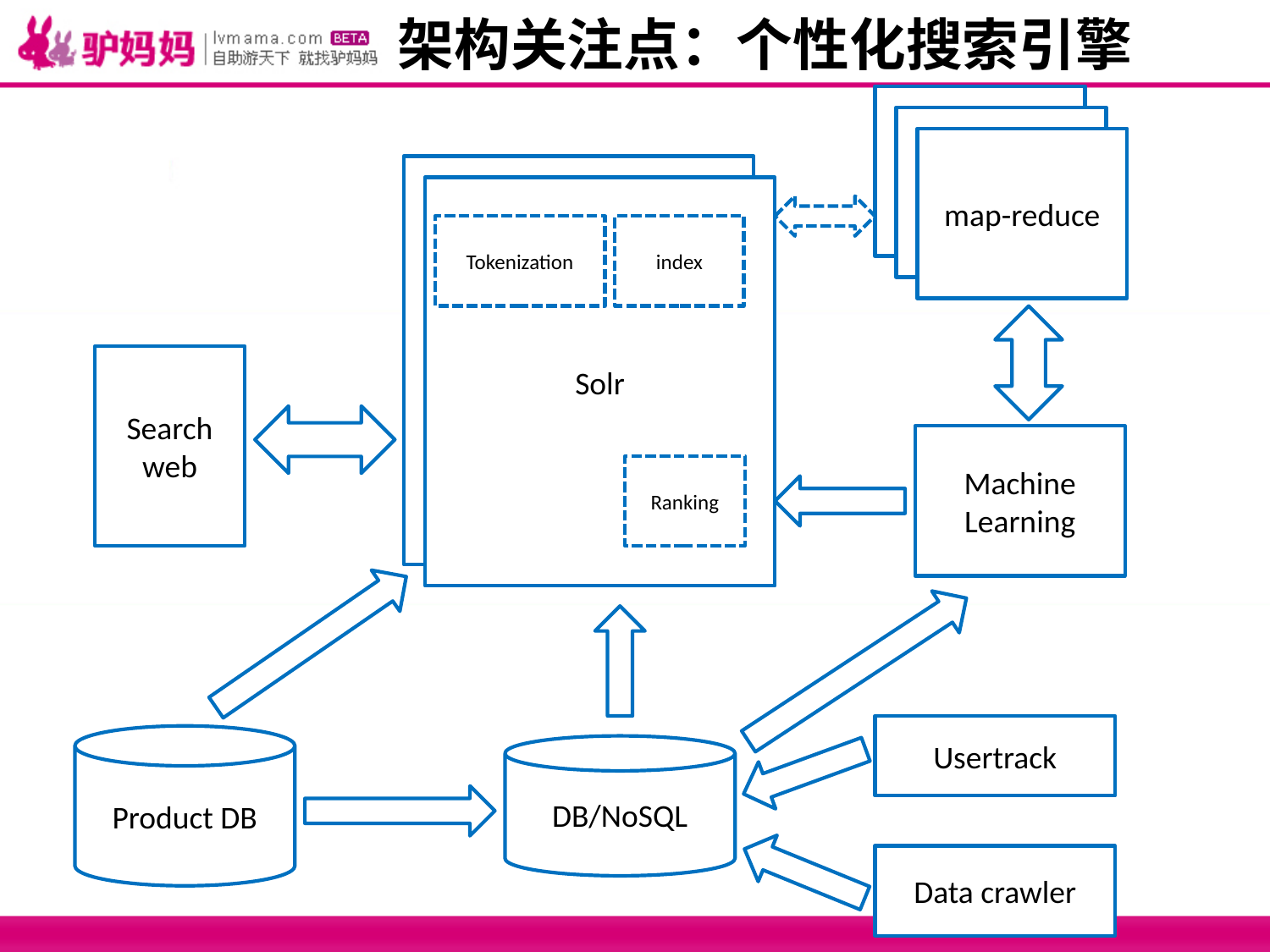

# 架构关注点：个性化搜索引擎

map-reduce
Solr
Solr

Tokenization
index

Search web

Machine Learning

Ranking

Usertrack
Product DB
DB/NoSQL

Data crawler